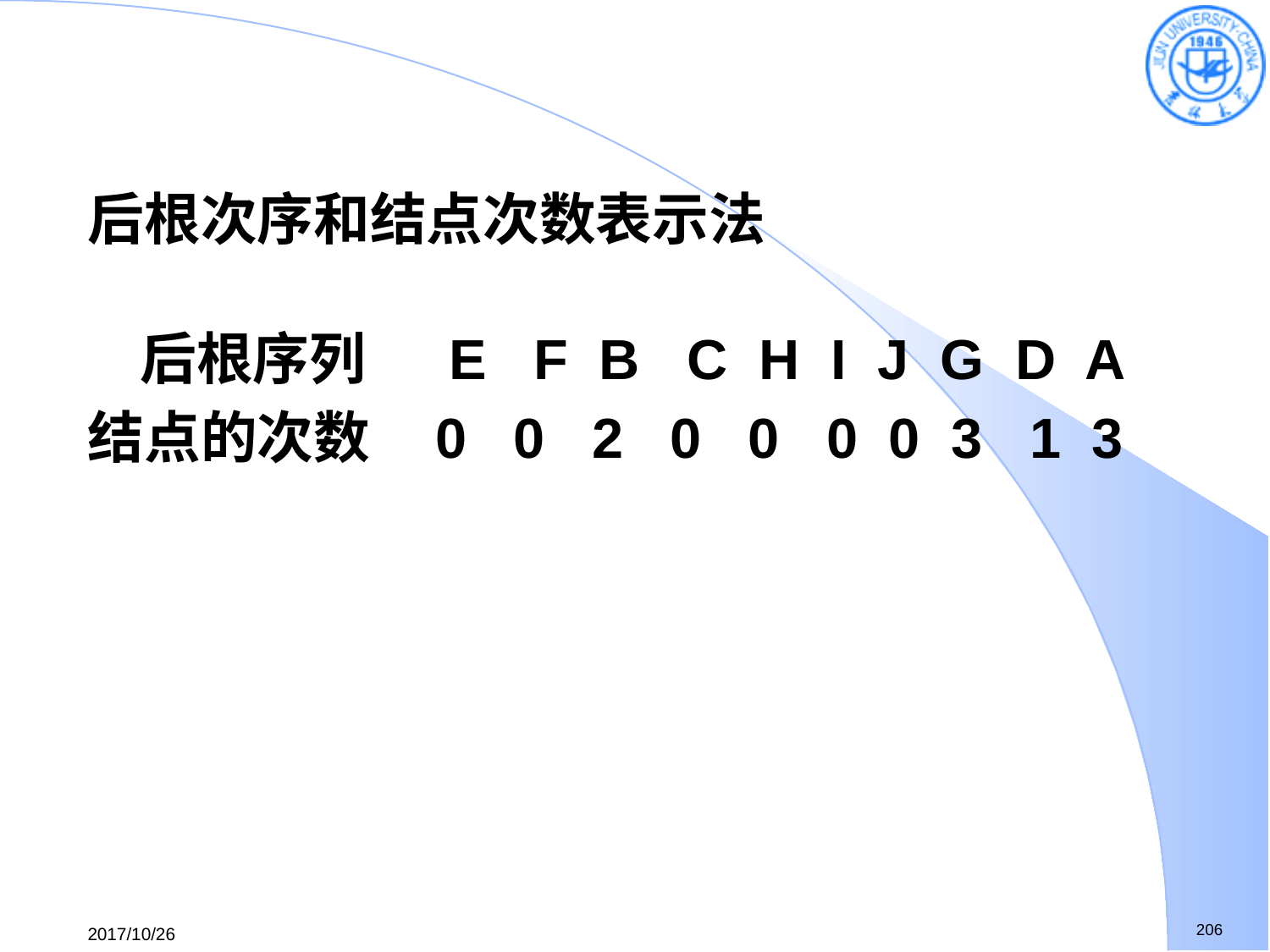

后根次序和结点次数表示法
   后根序列　 E   F  B   C  H  I  J  G  D  A
结点的次数    0   0   2   0   0   0  0  3   1  3